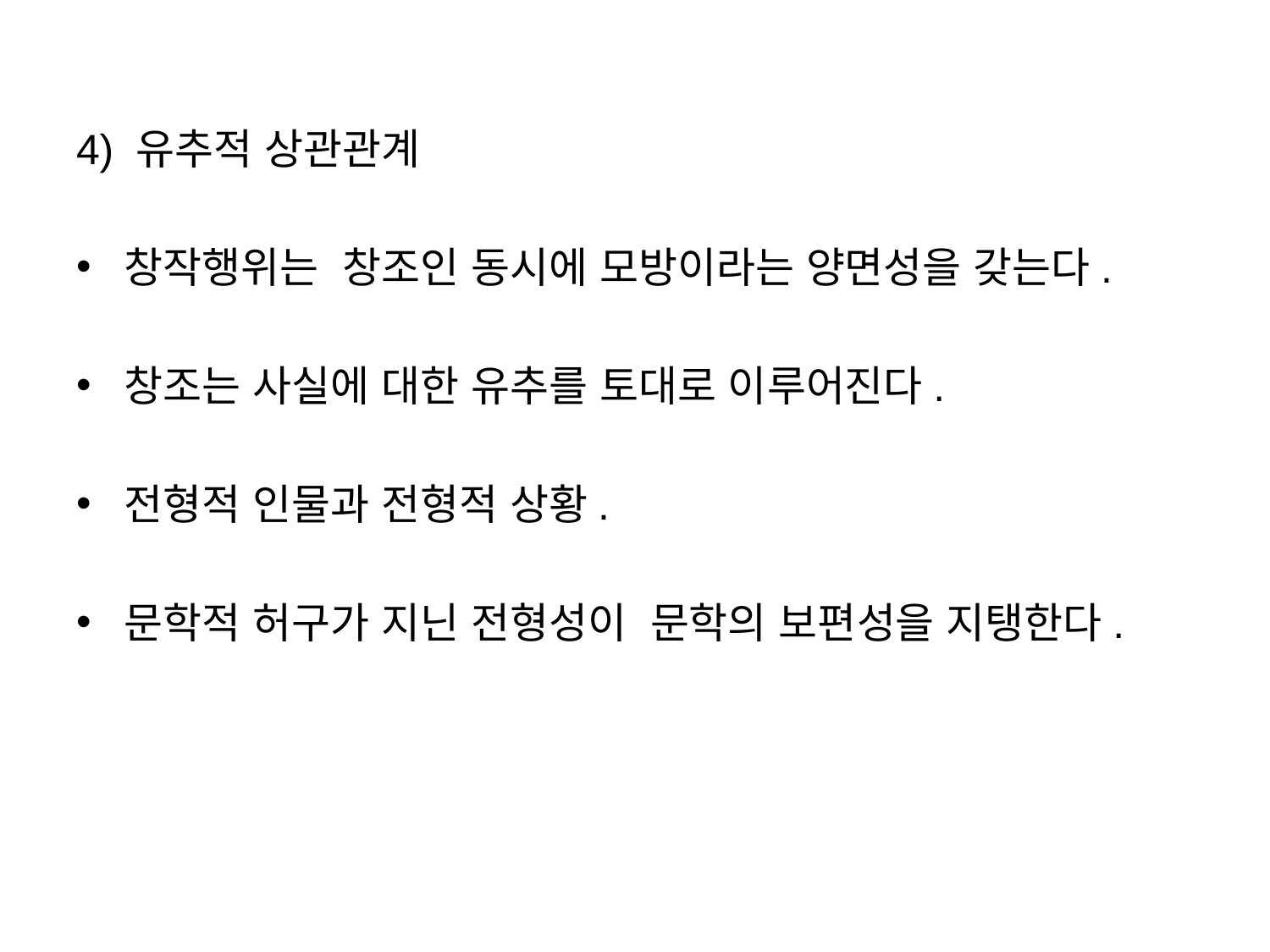

4) 유추적 상관관계

창작행위는  창조인 동시에 모방이라는 양면성을 갖는다.

창조는 사실에 대한 유추를 토대로 이루어진다.

전형적 인물과 전형적 상황.

문학적 허구가 지닌 전형성이  문학의 보편성을 지탱한다.